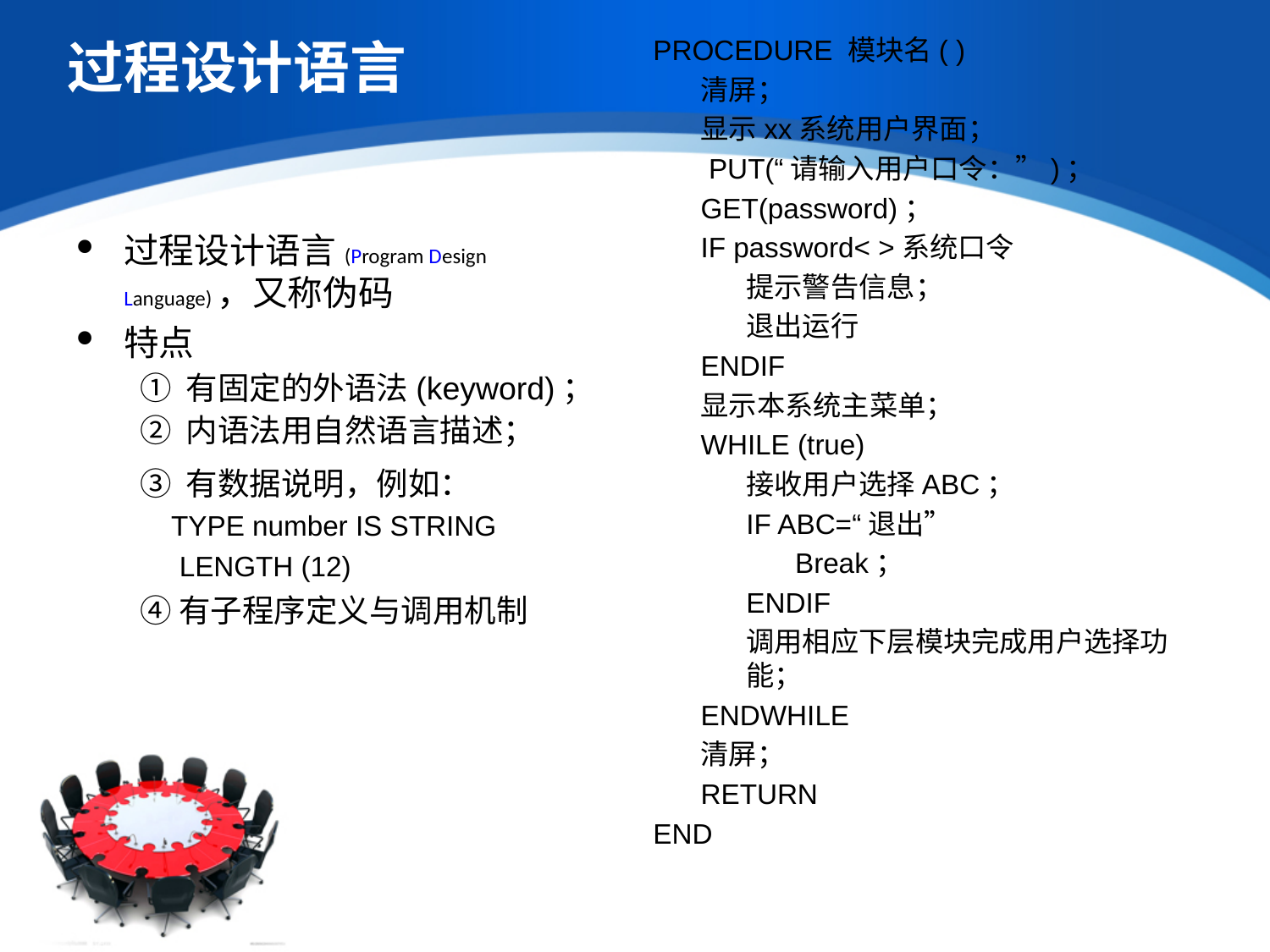

# 过程设计语言
PROCEDURE 模块名( )
清屏；
显示xx系统用户界面；
 PUT(“请输入用户口令：”)；
GET(password)；
IF password< >系统口令
提示警告信息；
退出运行
ENDIF
显示本系统主菜单；
WHILE (true)
接收用户选择ABC；
IF ABC=“退出”
Break；
ENDIF
调用相应下层模块完成用户选择功能；
ENDWHILE
清屏；
RETURN
END
过程设计语言(Program Design Language)，又称伪码
特点
① 有固定的外语法(keyword)；
② 内语法用自然语言描述；
③ 有数据说明，例如：
    TYPE number IS STRING LENGTH (12)
④有子程序定义与调用机制